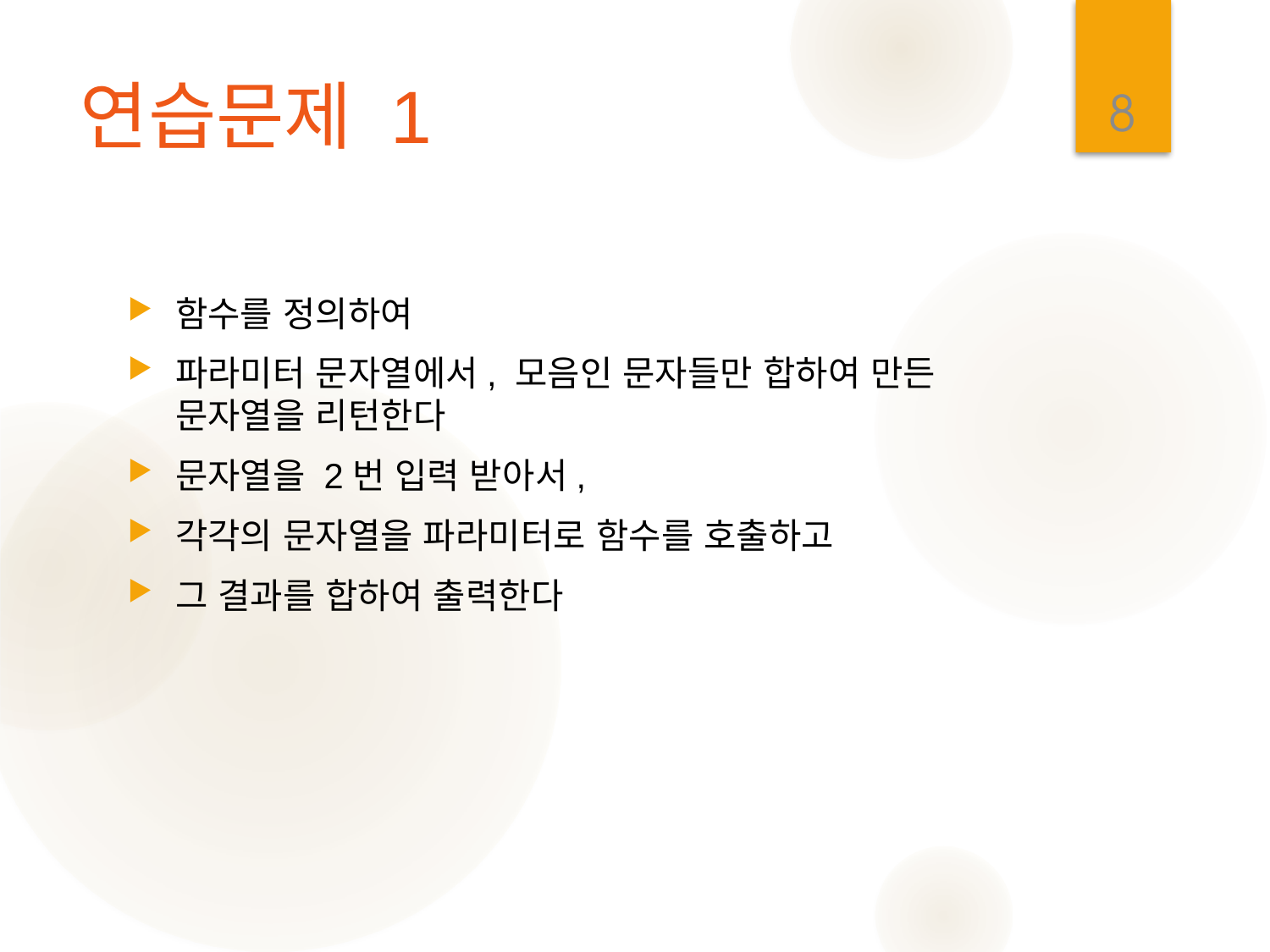

8
# 연습문제 1
함수를 정의하여
파라미터 문자열에서, 모음인 문자들만 합하여 만든 문자열을 리턴한다
문자열을 2번 입력 받아서,
각각의 문자열을 파라미터로 함수를 호출하고
그 결과를 합하여 출력한다